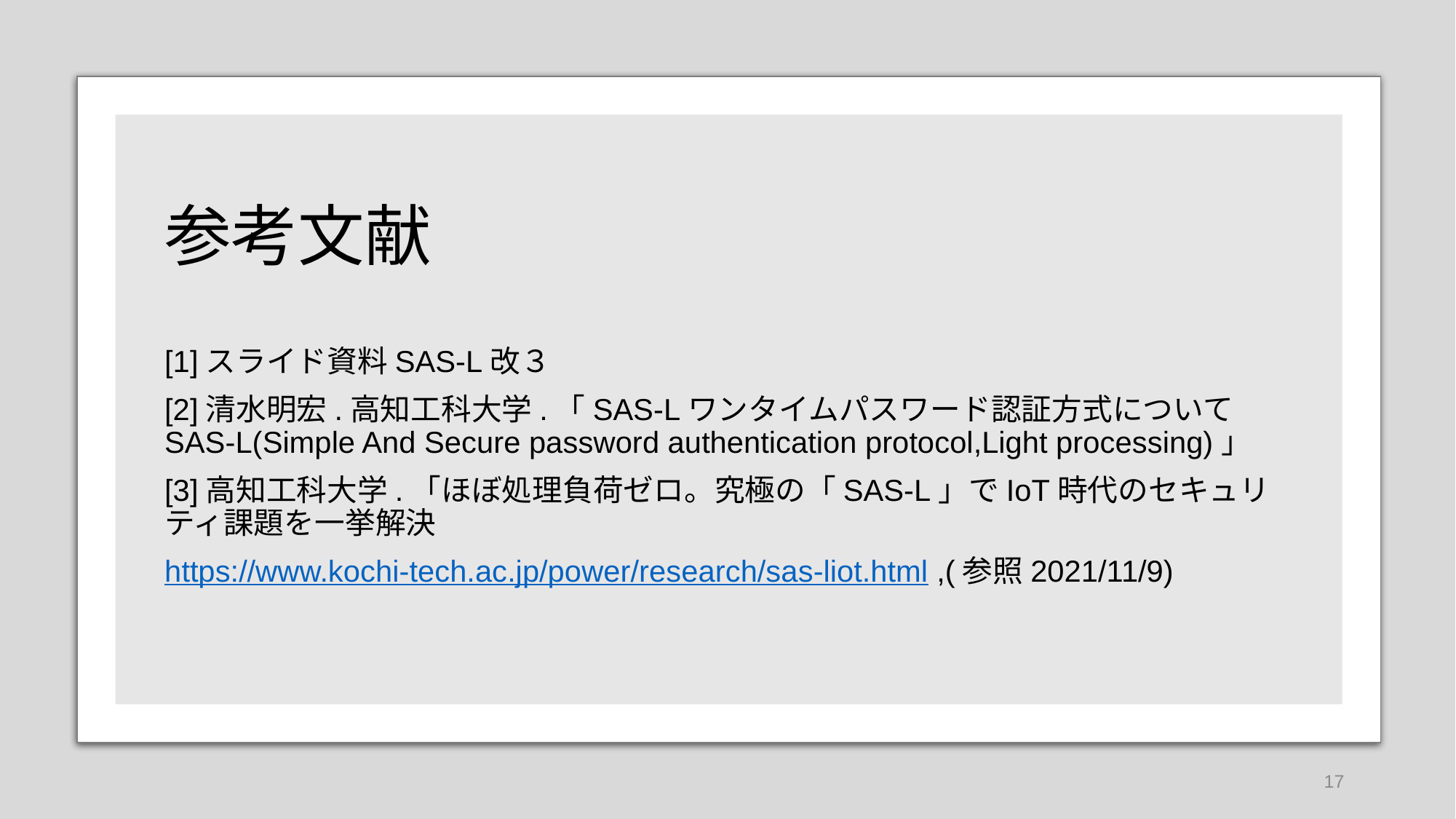

# 参考文献
[1]スライド資料SAS-L改３
[2]清水明宏.高知工科大学.「SAS-Lワンタイムパスワード認証方式について SAS-L(Simple And Secure password authentication protocol,Light processing)」
[3]高知工科大学.「ほぼ処理負荷ゼロ。究極の「SAS-L」でIoT時代のセキュリティ課題を一挙解決
https://www.kochi-tech.ac.jp/power/research/sas-liot.html ,(参照2021/11/9)
17